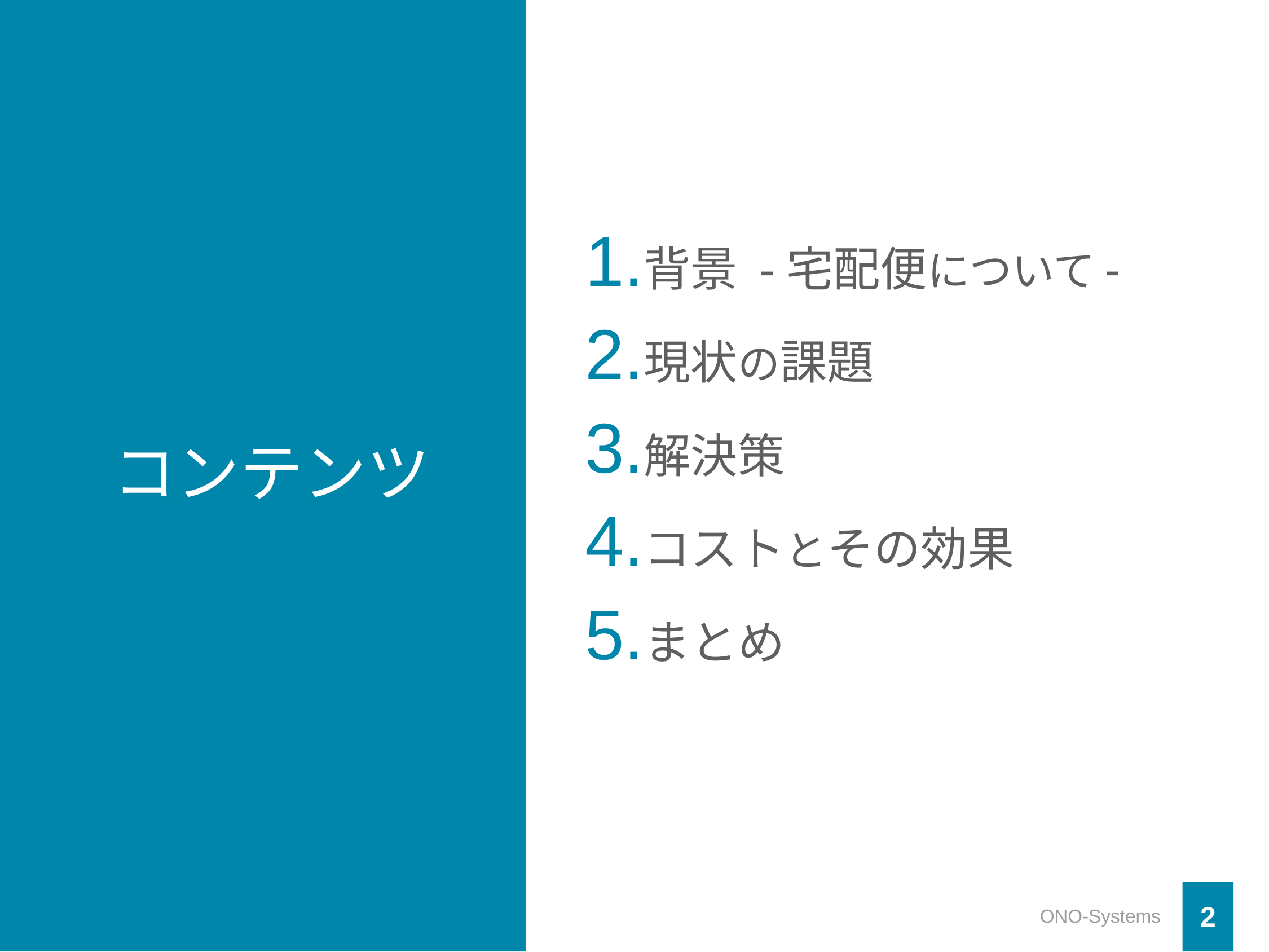

# コンテンツ
背景 -宅配便について-
現状の課題
解決策
コストとその効果
まとめ

ONO-Systems
2